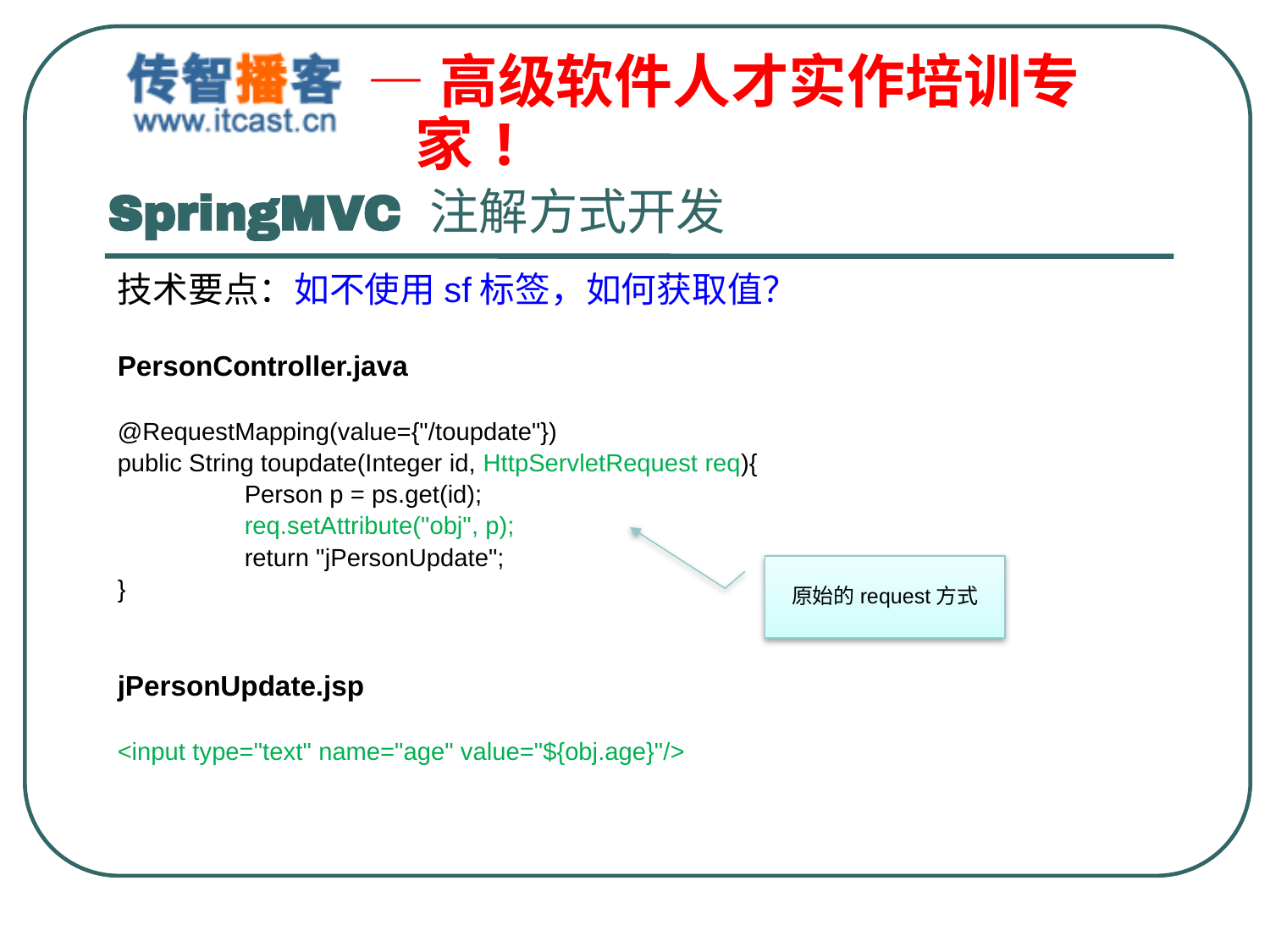

# SpringMVC 注解方式开发
技术要点：如不使用sf标签，如何获取值？

PersonController.java

@RequestMapping(value={"/toupdate"})
public String toupdate(Integer id, HttpServletRequest req){
	Person p = ps.get(id);
	req.setAttribute("obj", p);
	return "jPersonUpdate";
}

jPersonUpdate.jsp

<input type="text" name="age" value="${obj.age}"/>
原始的request方式